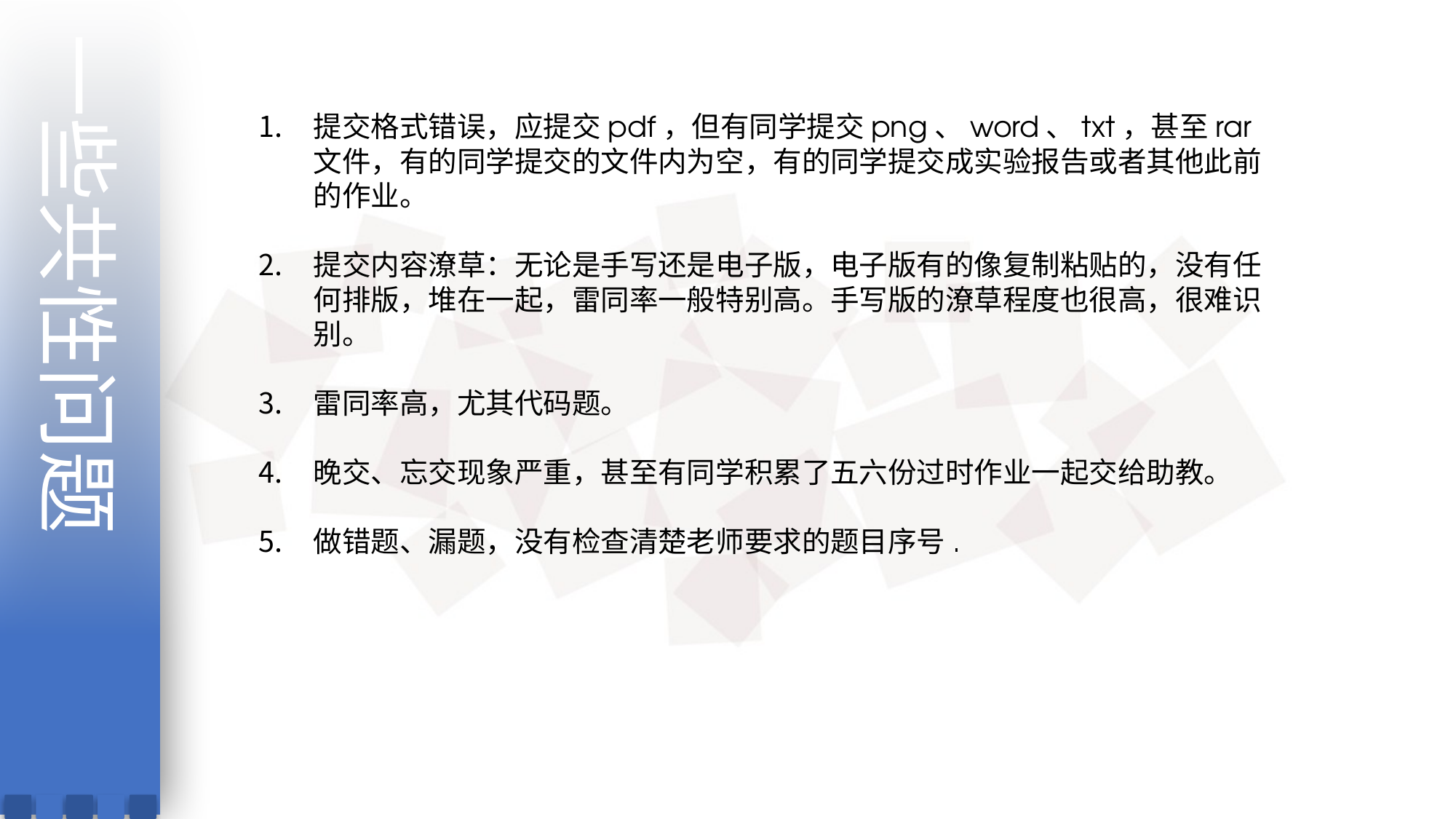

一些共性问题
提交格式错误，应提交pdf，但有同学提交png、word、txt，甚至rar文件，有的同学提交的文件内为空，有的同学提交成实验报告或者其他此前的作业。

提交内容潦草：无论是手写还是电子版，电子版有的像复制粘贴的，没有任何排版，堆在一起，雷同率一般特别高。手写版的潦草程度也很高，很难识别。

雷同率高，尤其代码题。

晚交、忘交现象严重，甚至有同学积累了五六份过时作业一起交给助教。

做错题、漏题，没有检查清楚老师要求的题目序号.